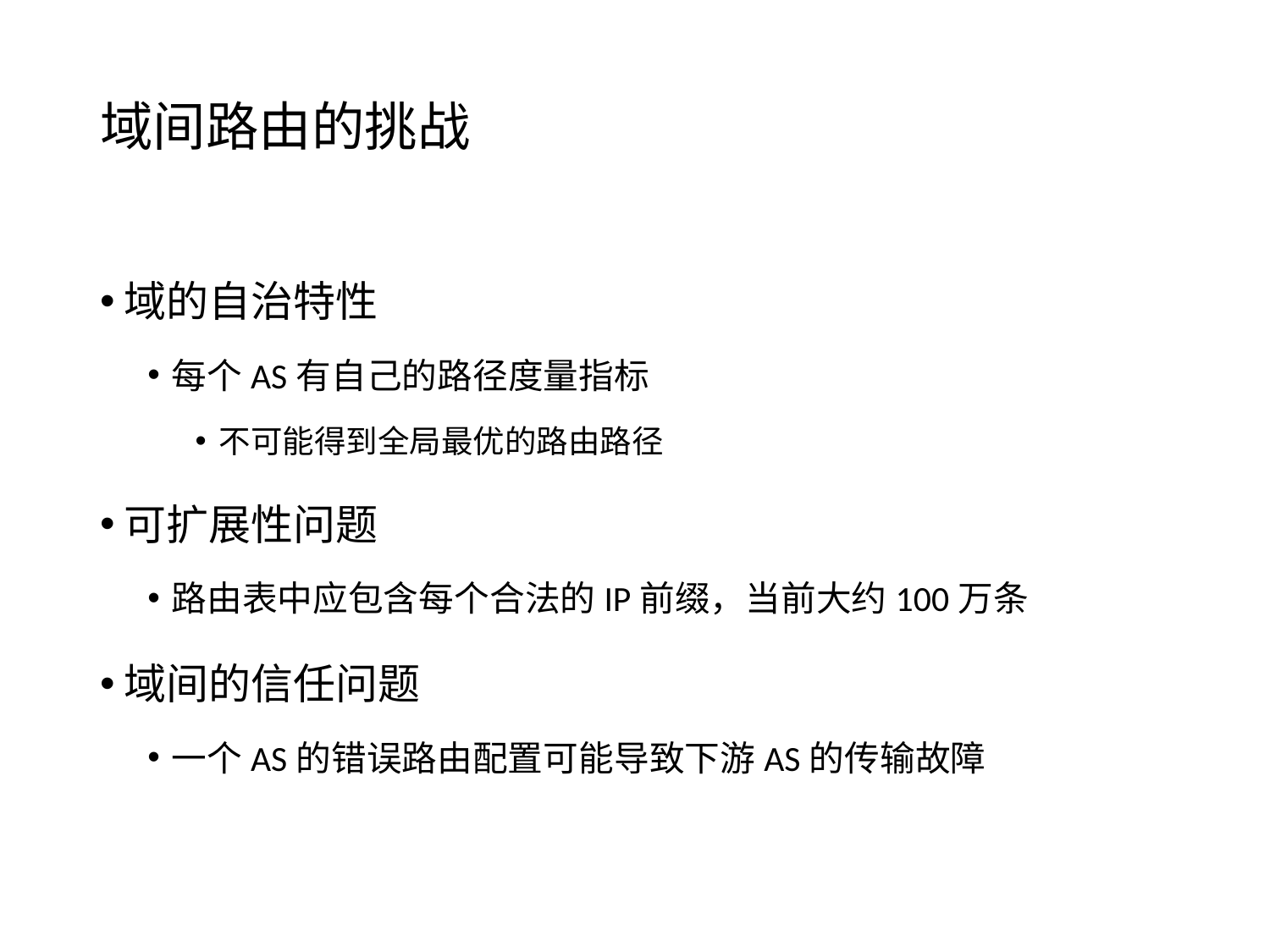

# 域间路由的挑战
域的自治特性
每个AS有自己的路径度量指标
不可能得到全局最优的路由路径
可扩展性问题
路由表中应包含每个合法的IP前缀，当前大约100万条
域间的信任问题
一个AS的错误路由配置可能导致下游AS的传输故障
31